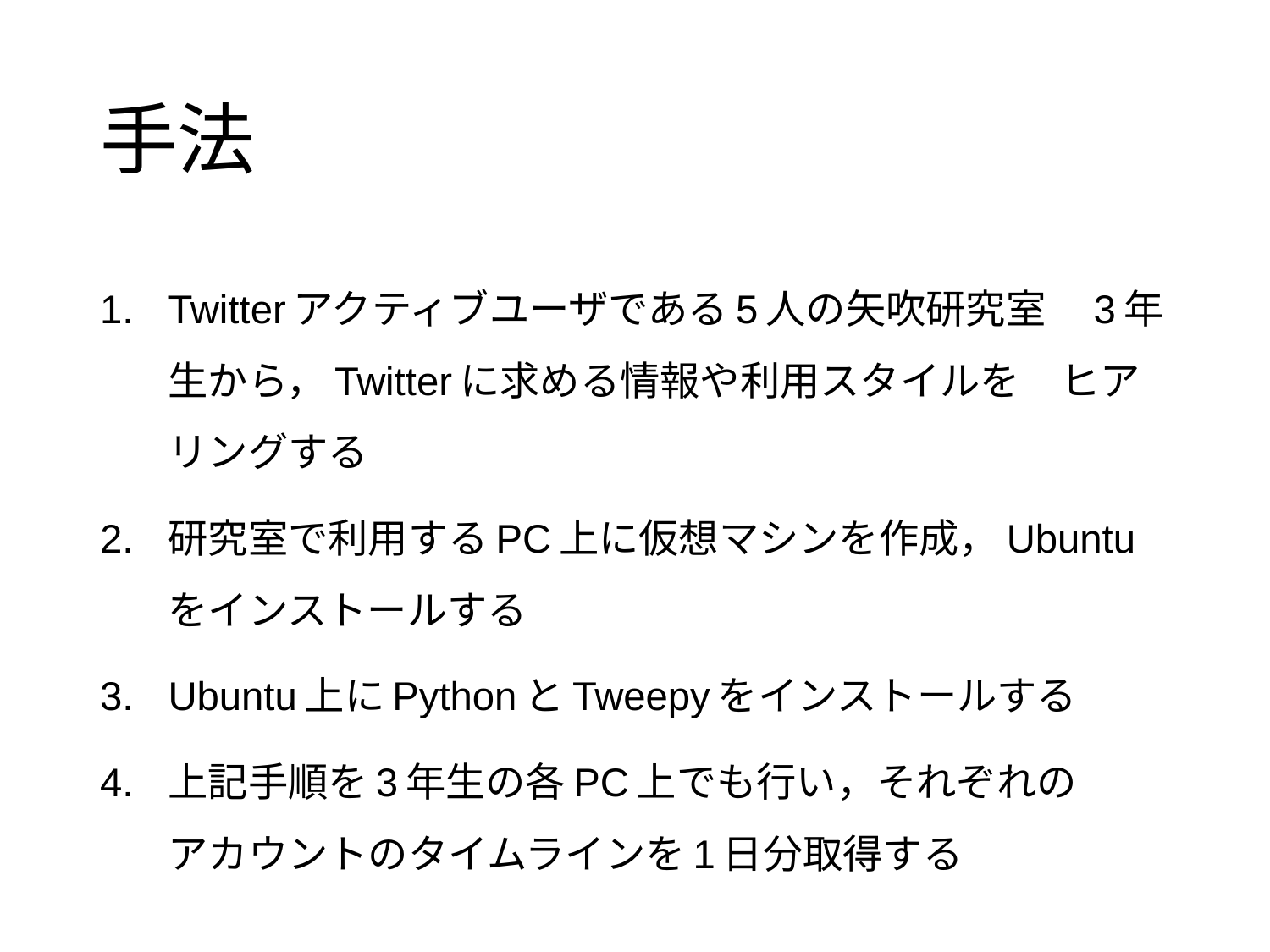

# 手法
Twitterアクティブユーザである5人の矢吹研究室　3年生から，Twitterに求める情報や利用スタイルを　ヒアリングする
研究室で利用するPC上に仮想マシンを作成，Ubuntuをインストールする
Ubuntu上にPythonとTweepyをインストールする
上記手順を3年生の各PC上でも行い，それぞれの　　アカウントのタイムラインを1日分取得する